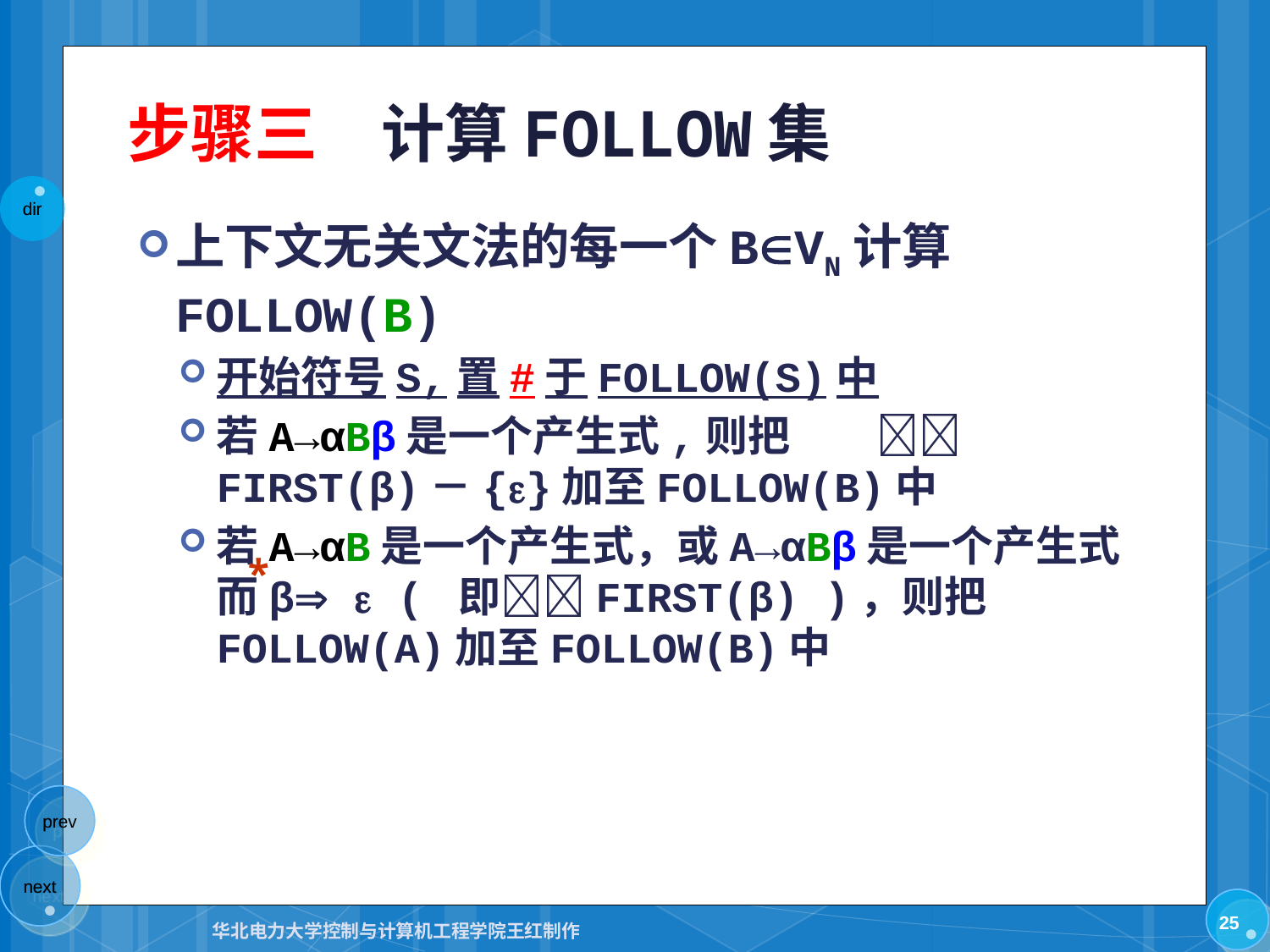

# 步骤三　计算FOLLOW集
上下文无关文法的每一个B∈VN计算FOLLOW(B)
开始符号S,置#于FOLLOW(S)中
若A→αBβ是一个产生式,则把            FIRST(β)－{ε}加至FOLLOW(B)中
若A→αB是一个产生式，或A→αBβ是一个产生式而β⇒ ε ( 即ε∈FIRST(β) )，则把 FOLLOW(A)加至FOLLOW(B)中
*
25
华北电力大学控制与计算机工程学院王红制作